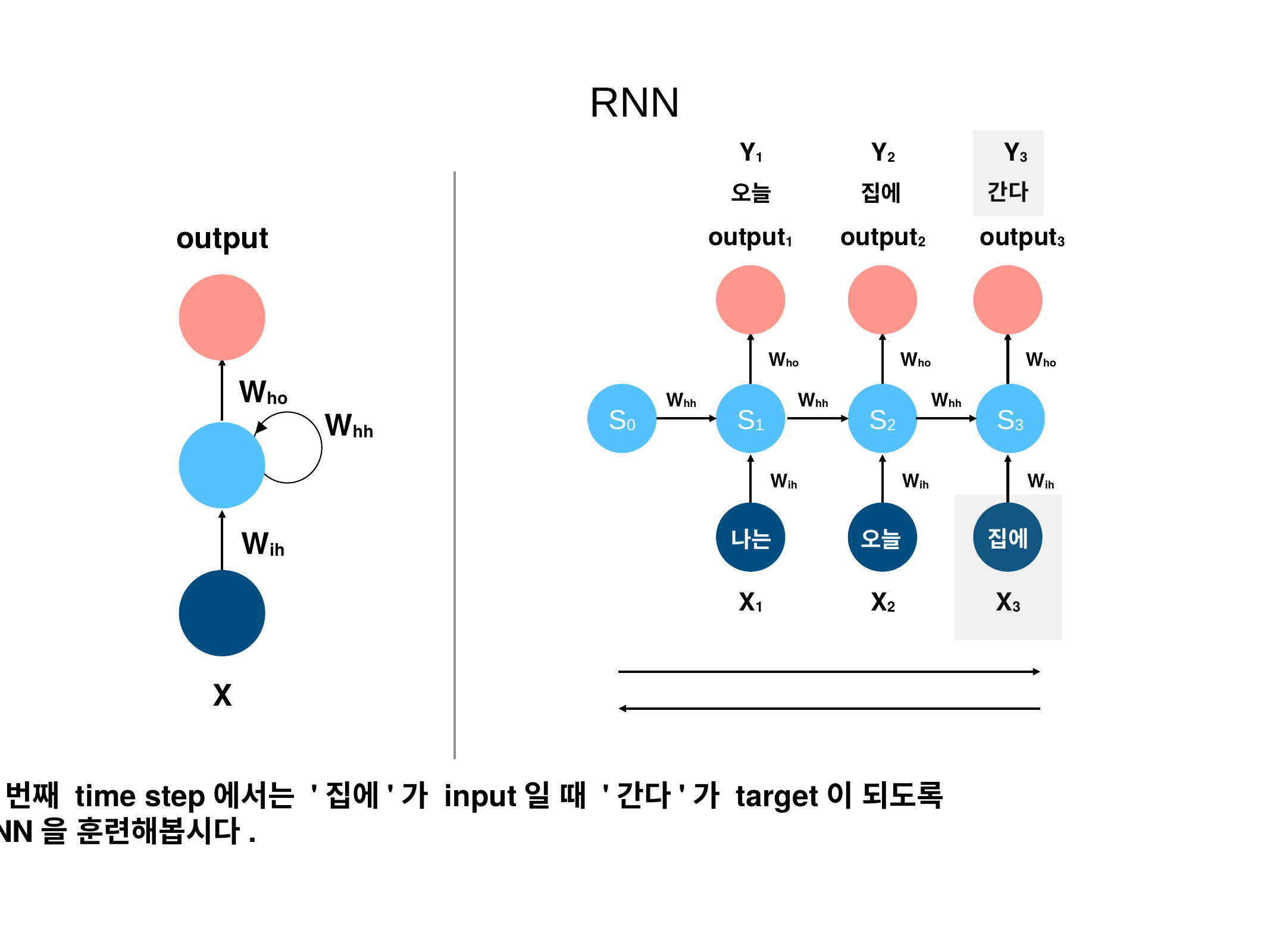

RNN

Y1
Y2
Y3

간다
오늘
집에
output
output1
output2
output3

Who
S3

Wih

X3

S0
S1

Who
Whh
Wih
X1

S2

Who
Whh
Wih
X2

Who
Whh
Whh

Wih
집에
나는
오늘
간다

X

세 번째 time step에서는 '집에'가 input일 때 '간다'가 target이 되도록
RNN을 훈련해봅시다.